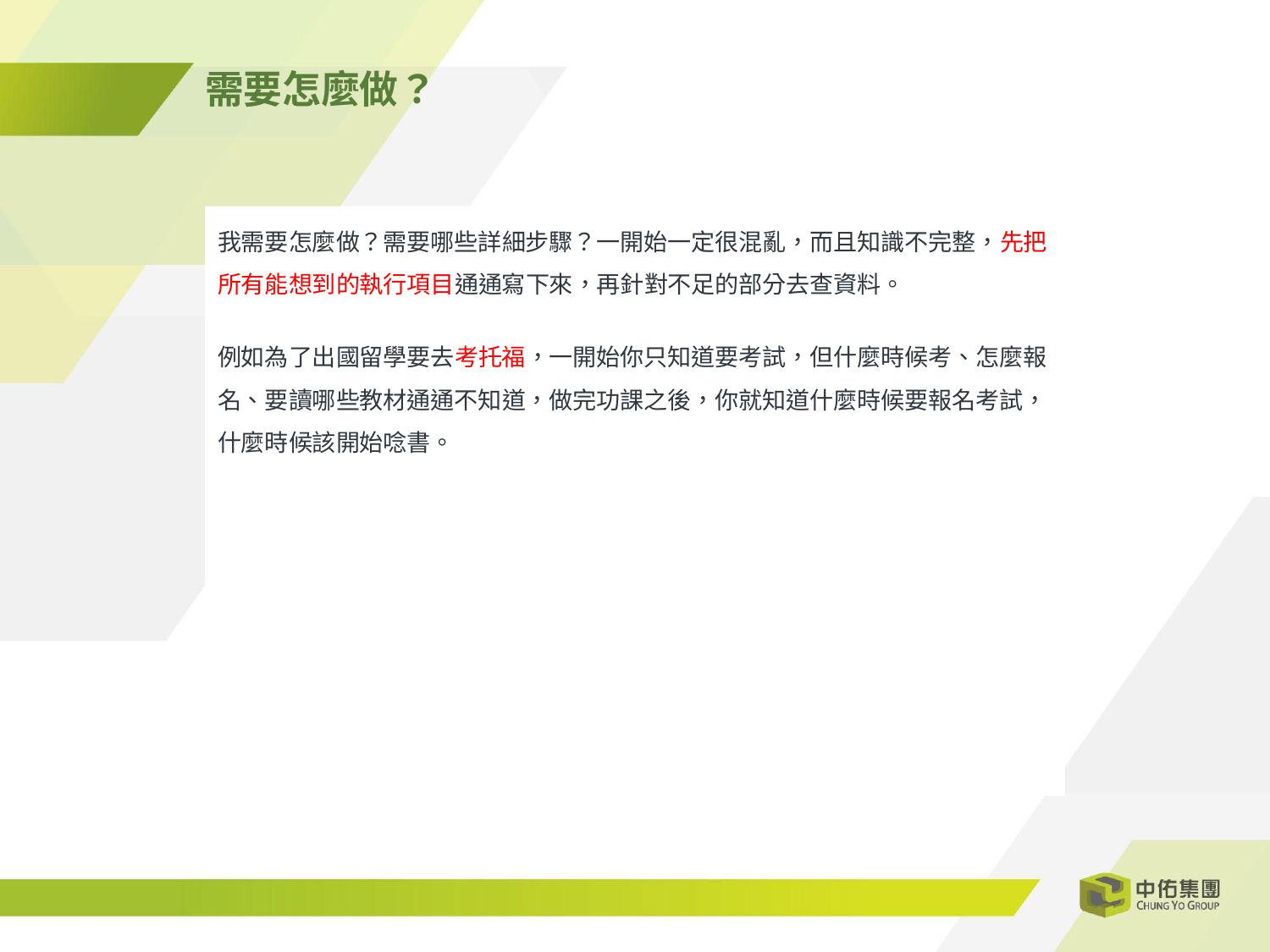

需要怎麼做？

我需要怎麼做？需要哪些詳細步驟？一開始一定很混亂，而且知識不完整，先把所有能想到的執行項目通通寫下來，再針對不足的部分去查資料。
例如為了出國留學要去考托福，一開始你只知道要考試，但什麼時候考、怎麼報名、要讀哪些教材通通不知道，做完功課之後，你就知道什麼時候要報名考試，什麼時候該開始唸書。